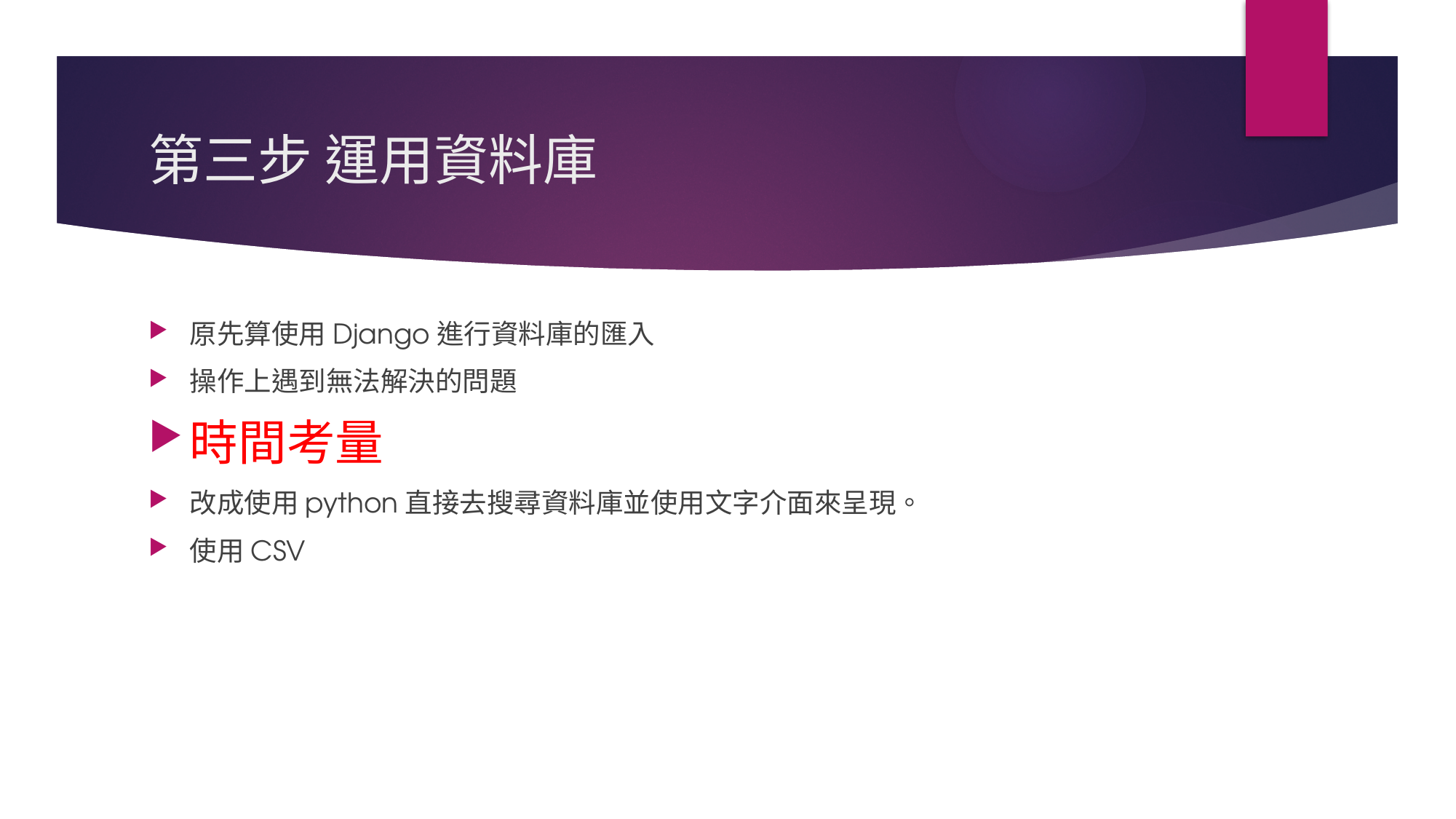

# 第三步 運用資料庫
原先算使用Django進行資料庫的匯入
操作上遇到無法解決的問題
時間考量
改成使用python直接去搜尋資料庫並使用文字介面來呈現。
使用CSV